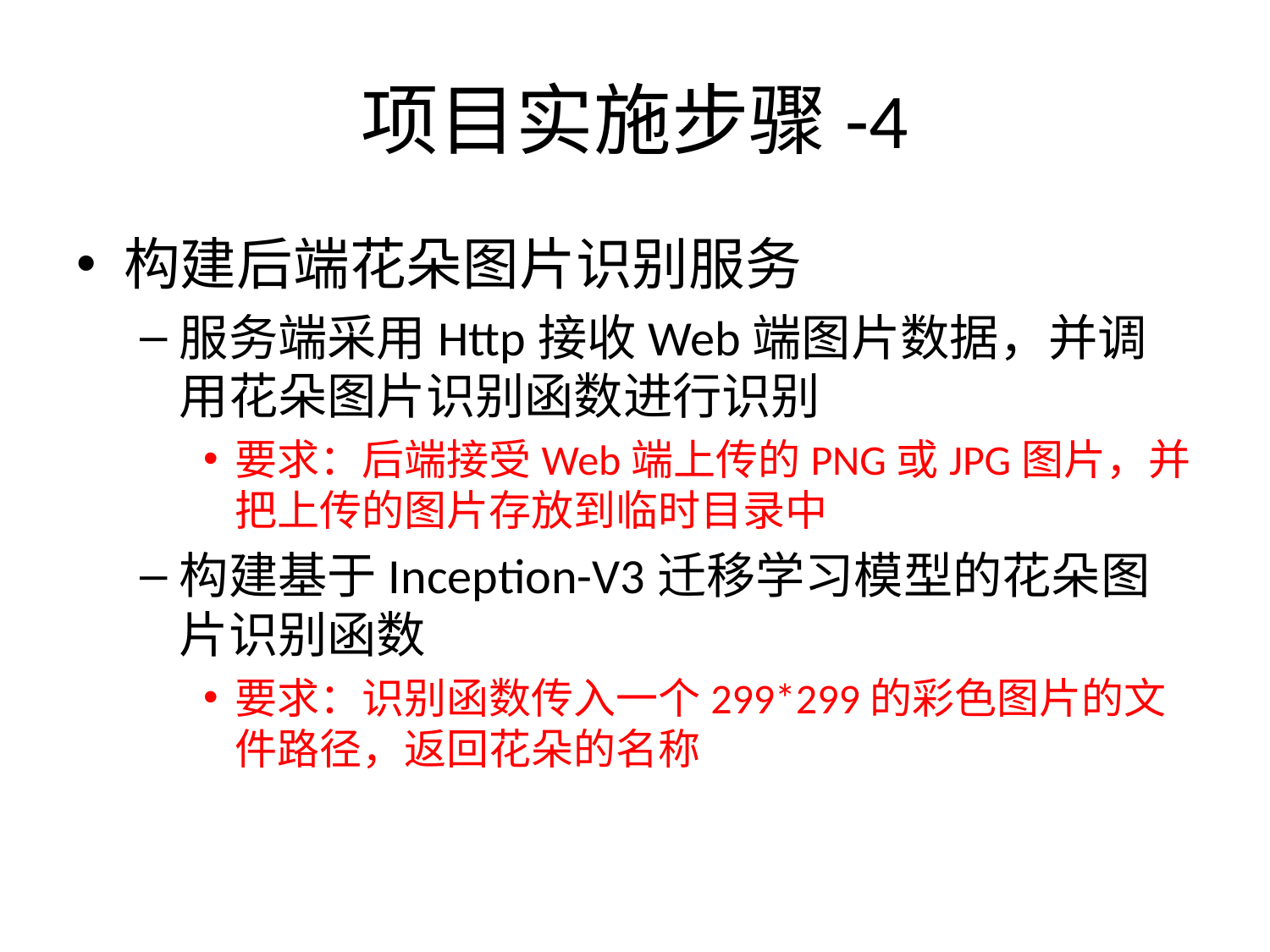

# 项目实施步骤-4
构建后端花朵图片识别服务
服务端采用Http接收Web端图片数据，并调用花朵图片识别函数进行识别
要求：后端接受Web端上传的PNG或JPG图片，并把上传的图片存放到临时目录中
构建基于Inception-V3迁移学习模型的花朵图片识别函数
要求：识别函数传入一个299*299的彩色图片的文件路径，返回花朵的名称